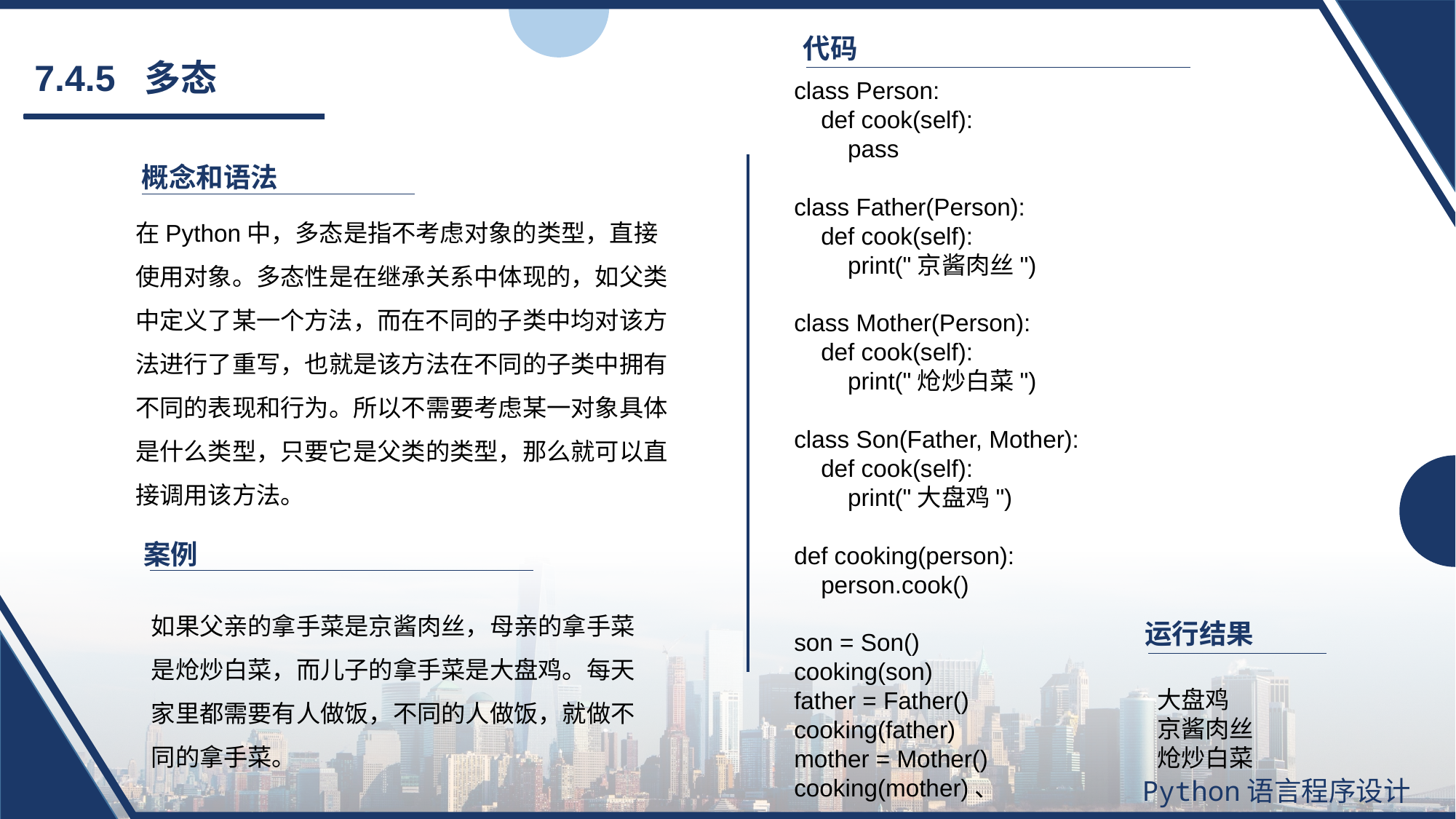

代码
# 7.4.5  多态
class Person:
    def cook(self):
        pass

class Father(Person):
    def cook(self):
        print("京酱肉丝")

class Mother(Person):
    def cook(self):
        print("炝炒白菜")

class Son(Father, Mother):
    def cook(self):
        print("大盘鸡")

def cooking(person):
    person.cook()

son = Son()
cooking(son)
father = Father()
cooking(father)
mother = Mother()
cooking(mother)、
概念和语法
在Python中，多态是指不考虑对象的类型，直接使用对象。多态性是在继承关系中体现的，如父类中定义了某一个方法，而在不同的子类中均对该方法进行了重写，也就是该方法在不同的子类中拥有不同的表现和行为。所以不需要考虑某一对象具体是什么类型，只要它是父类的类型，那么就可以直接调用该方法。
案例
如果父亲的拿手菜是京酱肉丝，母亲的拿手菜是炝炒白菜，而儿子的拿手菜是大盘鸡。每天家里都需要有人做饭，不同的人做饭，就做不同的拿手菜。
运行结果
大盘鸡
京酱肉丝
炝炒白菜